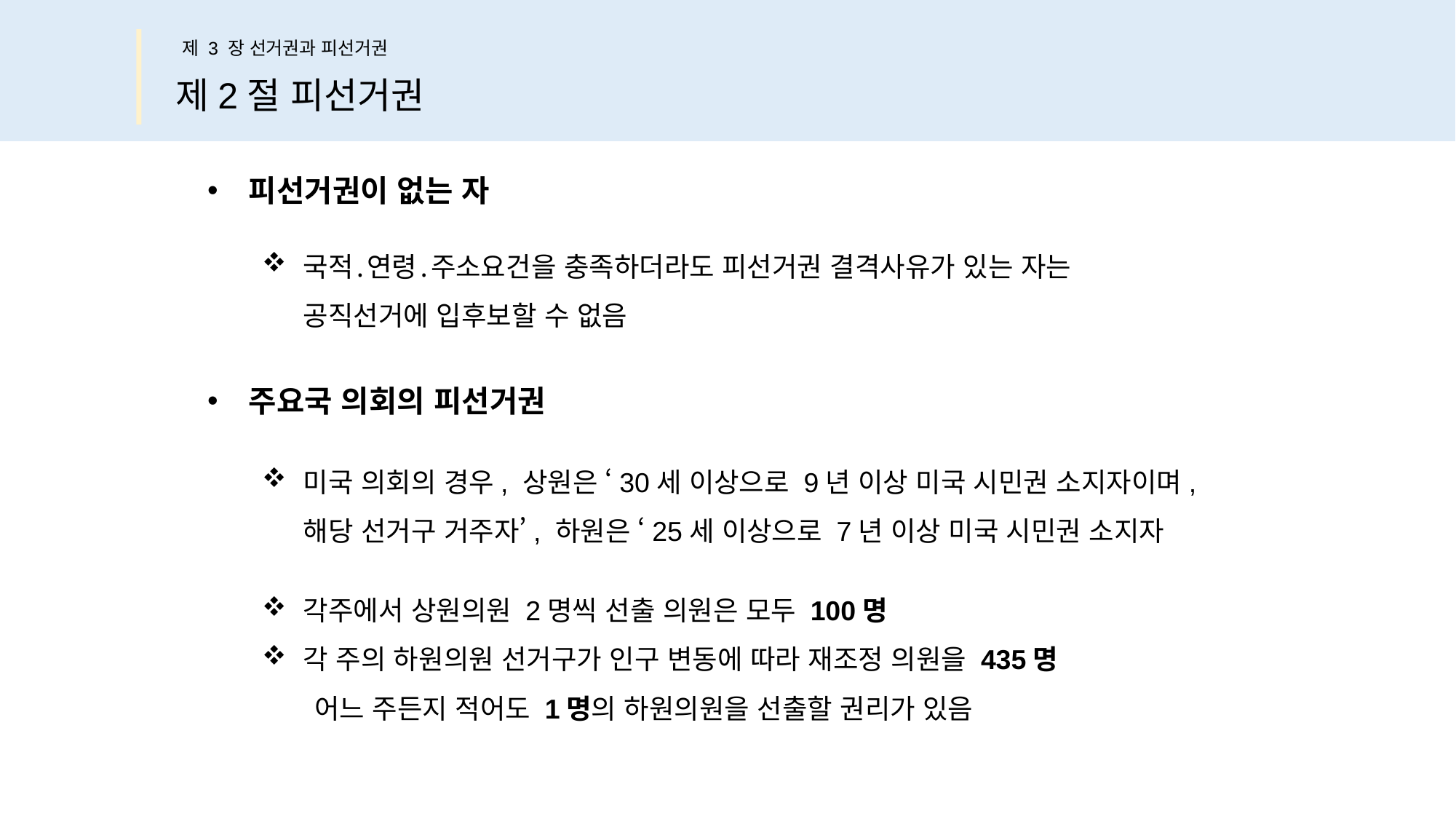

제 3 장 선거권과 피선거권
제2절 피선거권
피선거권이 없는 자

국적․연령․주소요건을 충족하더라도 피선거권 결격사유가 있는 자는
공직선거에 입후보할 수 없음

주요국 의회의 피선거권

미국 의회의 경우, 상원은 ‘30세 이상으로 9년 이상 미국 시민권 소지자이며,
해당 선거구 거주자’, 하원은 ‘25세 이상으로 7년 이상 미국 시민권 소지자

각주에서 상원의원 2명씩 선출 의원은 모두 100명
각 주의 하원의원 선거구가 인구 변동에 따라 재조정 의원을 435명
      어느 주든지 적어도 1명의 하원의원을 선출할 권리가 있음